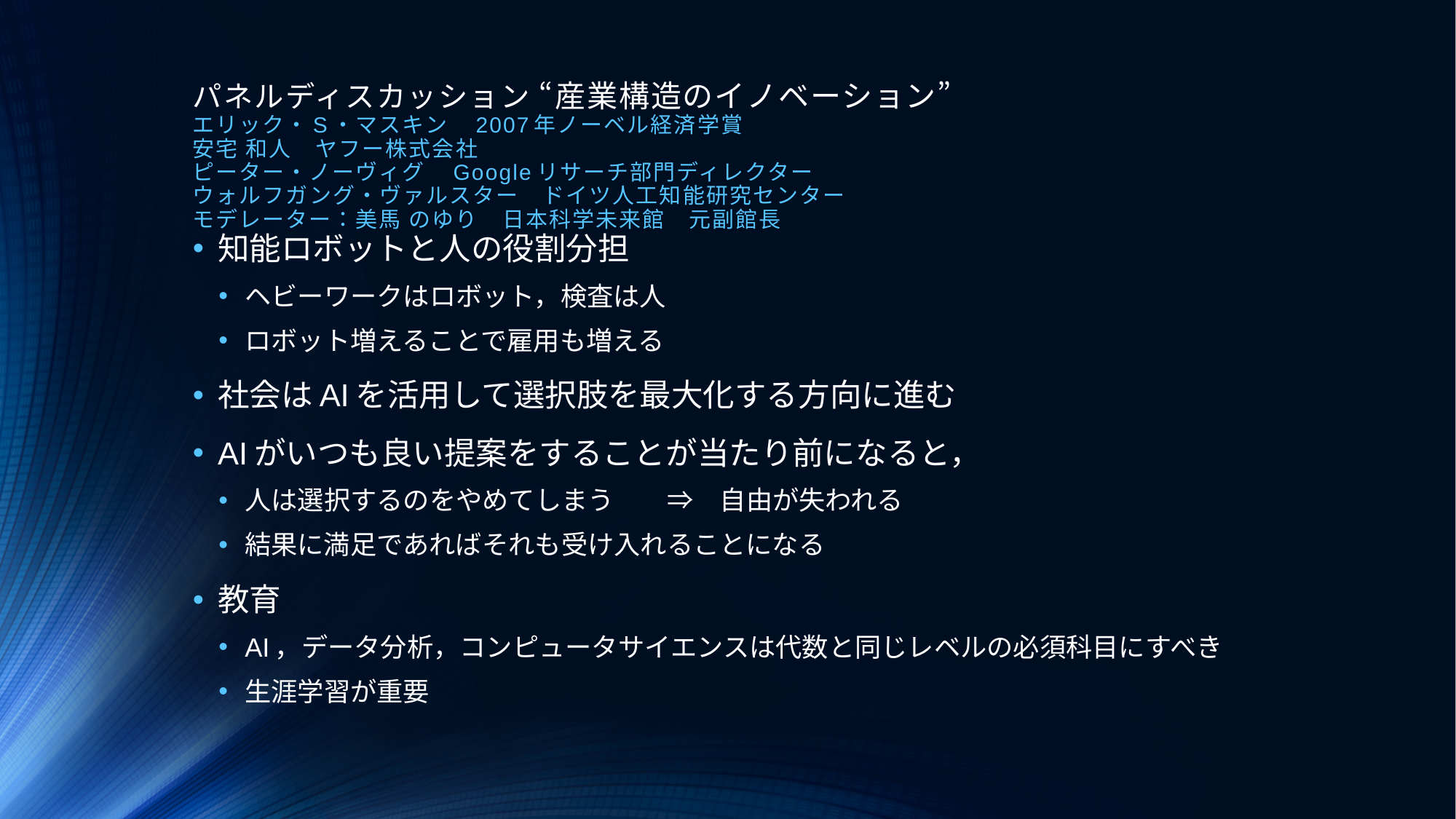

# パネルディスカッション “産業構造のイノベーション” エリック・S・マスキン　2007年ノーベル経済学賞 安宅 和人　ヤフー株式会社 ピーター・ノーヴィグ　Googleリサーチ部門ディレクター ウォルフガング・ヴァルスター　ドイツ人工知能研究センター モデレーター：美馬 のゆり　日本科学未来館　元副館長
知能ロボットと人の役割分担
ヘビーワークはロボット，検査は人
ロボット増えることで雇用も増える
社会はAIを活用して選択肢を最大化する方向に進む
AIがいつも良い提案をすることが当たり前になると，
人は選択するのをやめてしまう　　⇒　自由が失われる
結果に満足であればそれも受け入れることになる
教育
AI，データ分析，コンピュータサイエンスは代数と同じレベルの必須科目にすべき
生涯学習が重要